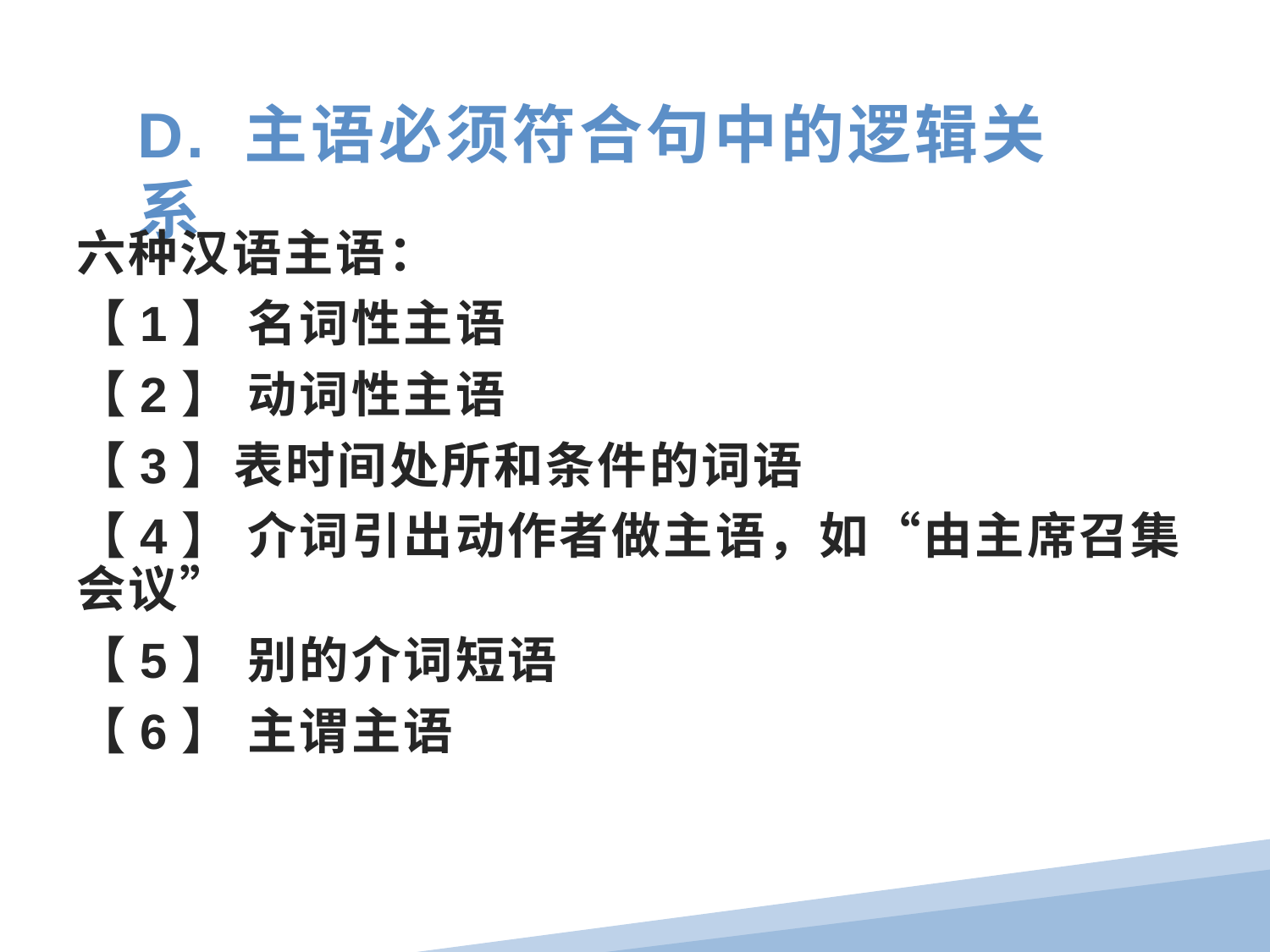

D. 主语必须符合句中的逻辑关系
六种汉语主语：
【1】 名词性主语
【2】 动词性主语
【3】表时间处所和条件的词语
【4】 介词引出动作者做主语，如“由主席召集会议”
【5】 别的介词短语
【6】 主谓主语